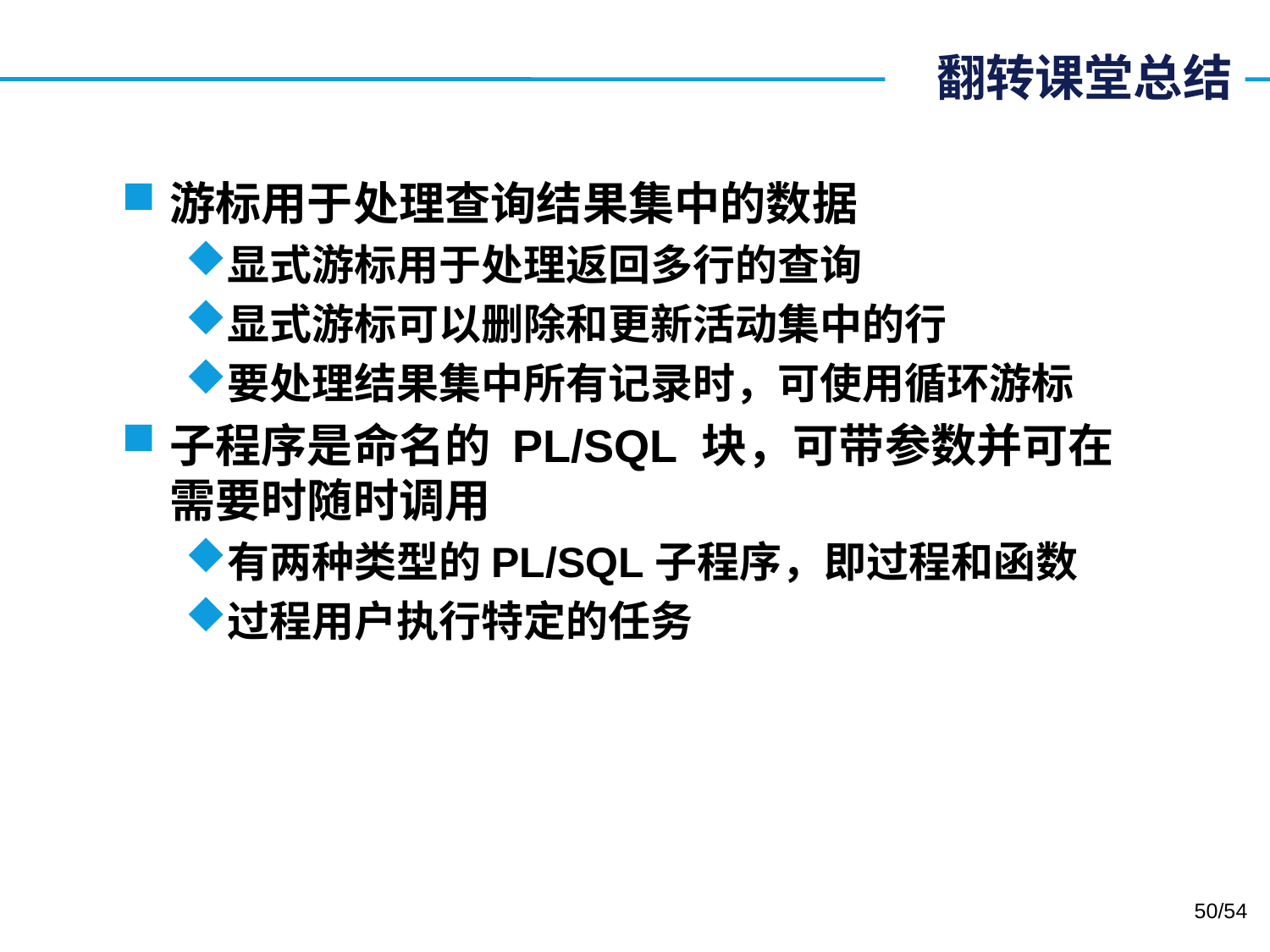

# 翻转课堂总结
游标用于处理查询结果集中的数据
显式游标用于处理返回多行的查询
显式游标可以删除和更新活动集中的行
要处理结果集中所有记录时，可使用循环游标
子程序是命名的 PL/SQL 块，可带参数并可在需要时随时调用
有两种类型的PL/SQL子程序，即过程和函数
过程用户执行特定的任务

50/54